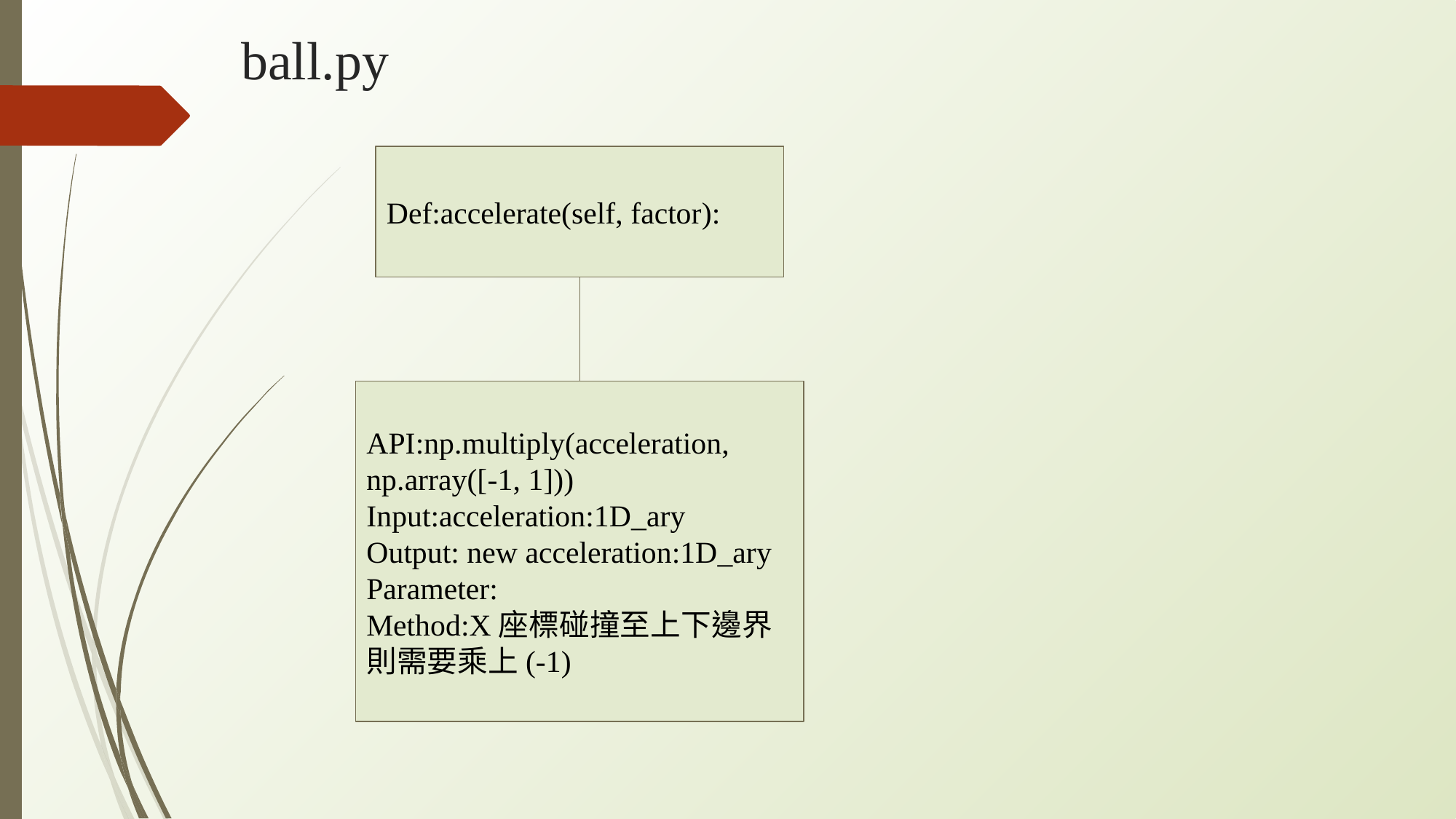

# ball.py

Def:accelerate(self, factor):
API:np.multiply(acceleration, np.array([-1, 1]))
Input:acceleration:1D_ary
Output: new acceleration:1D_ary
Parameter:
Method:X座標碰撞至上下邊界則需要乘上(-1)
16